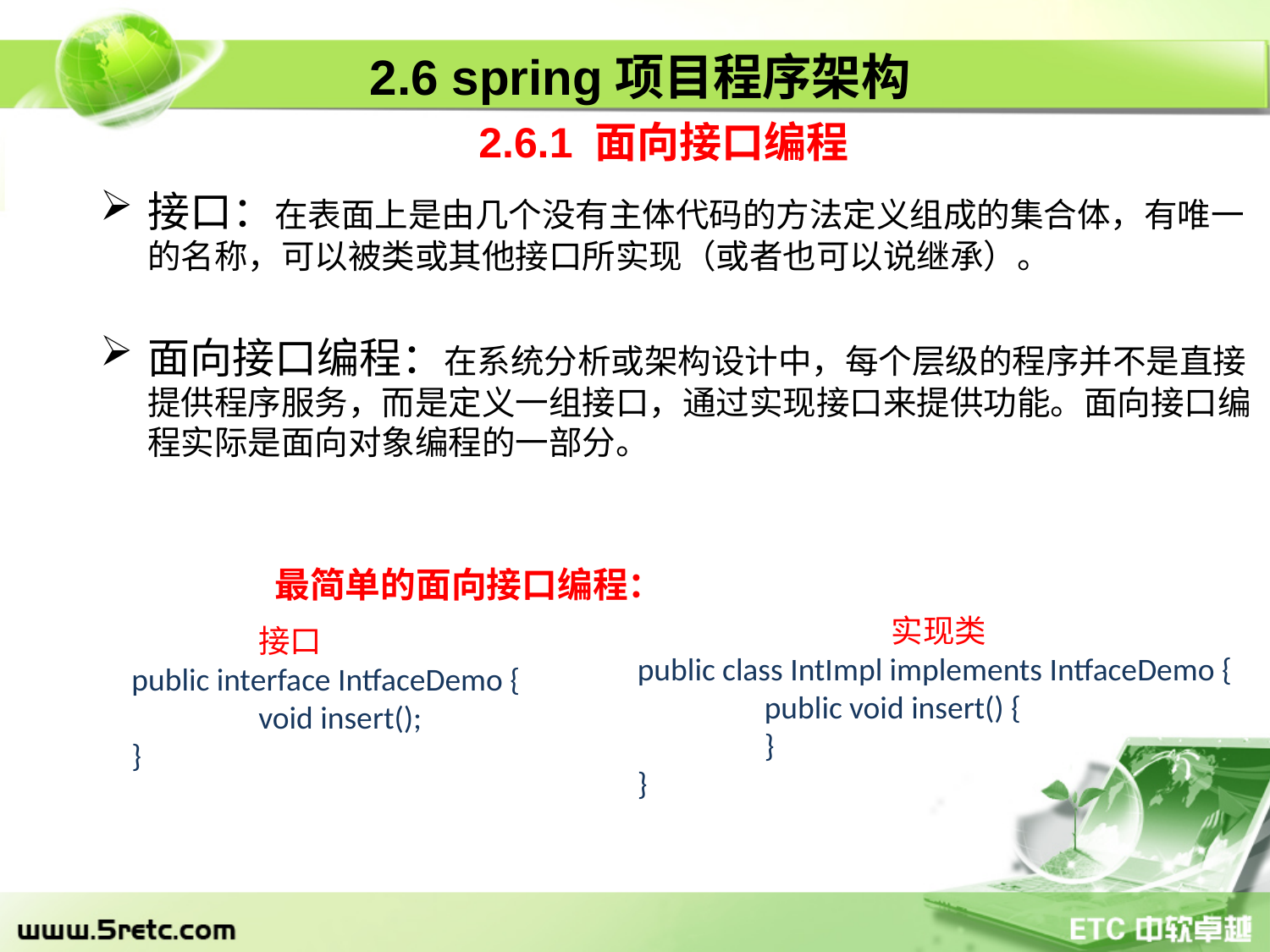

2.6 spring项目程序架构

2.6.1 面向接口编程

接口：在表面上是由几个没有主体代码的方法定义组成的集合体，有唯一的名称，可以被类或其他接口所实现（或者也可以说继承）。

面向接口编程：在系统分析或架构设计中，每个层级的程序并不是直接提供程序服务，而是定义一组接口，通过实现接口来提供功能。面向接口编程实际是面向对象编程的一部分。

		最简单的面向接口编程：

		实现类
public class IntImpl implements IntfaceDemo {
	public void insert() {
	}
}
	接口
public interface IntfaceDemo {
	void insert();
}